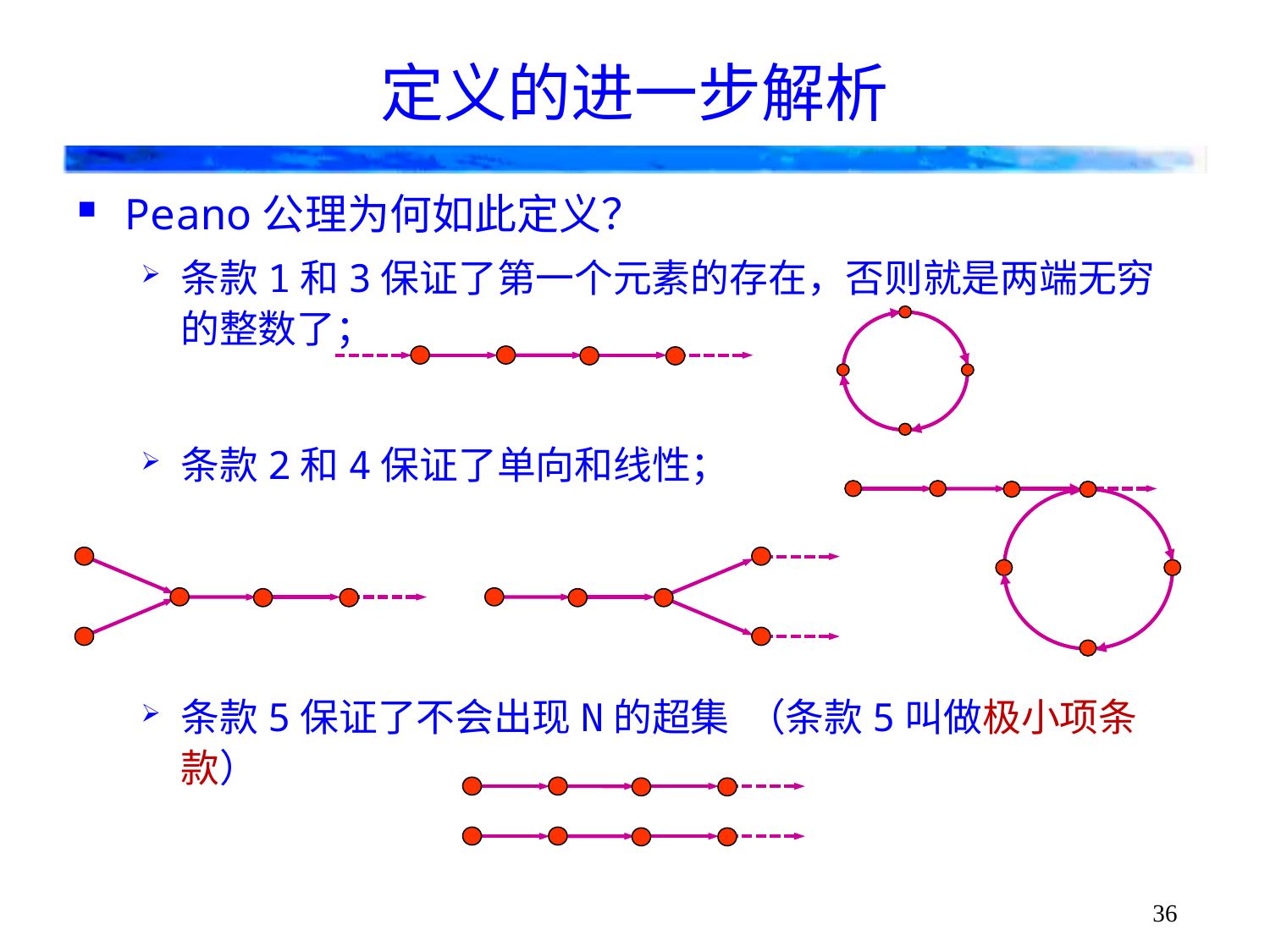

# 定义的进一步解析
Peano公理为何如此定义？
条款1和3保证了第一个元素的存在，否则就是两端无穷的整数了；
条款2和4保证了单向和线性；
条款5保证了不会出现N的超集  （条款5叫做极小项条款）

36